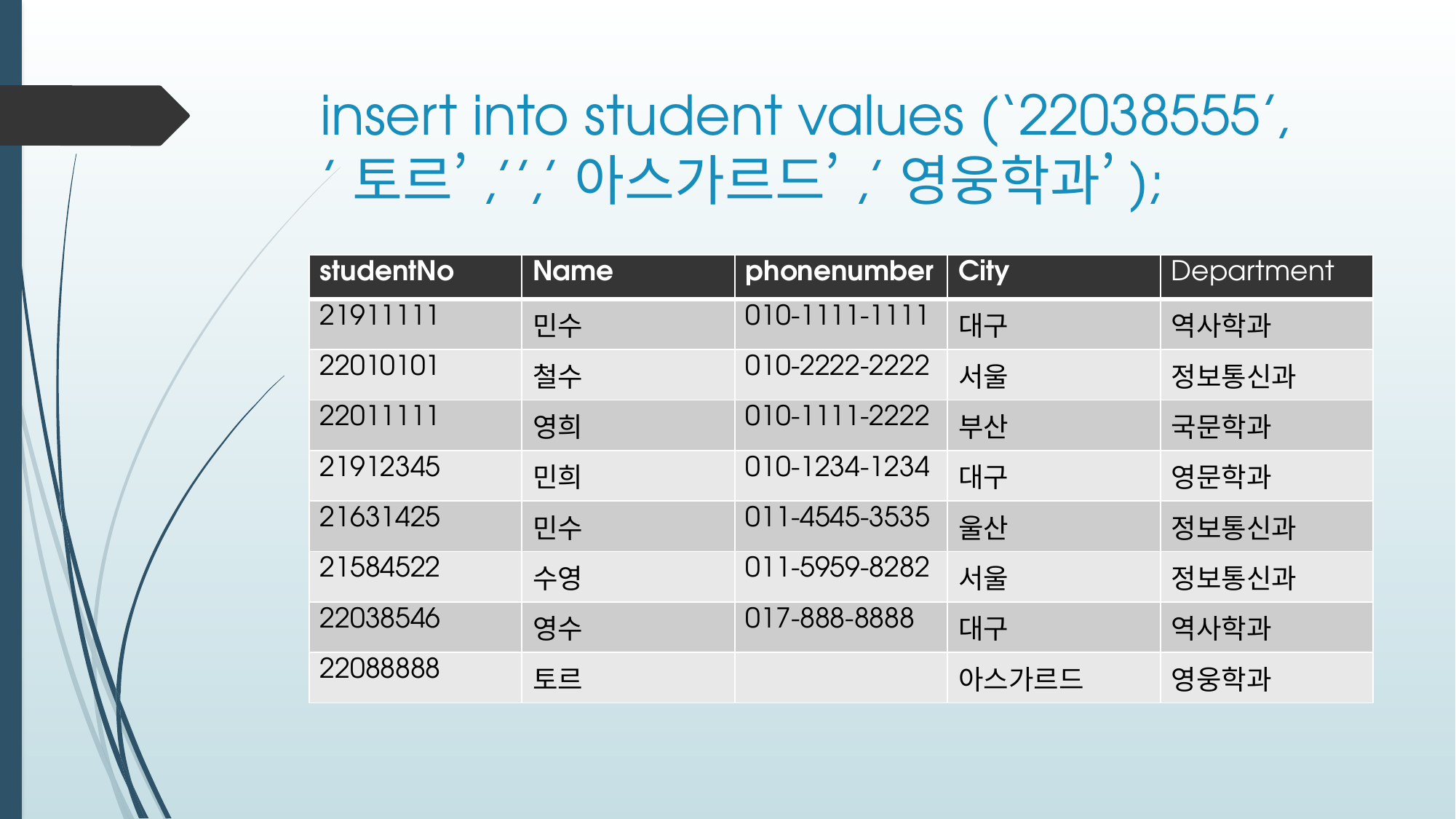

# insert into student values (‘22038555’, ’토르’,’’,’아스가르드’,’영웅학과’);
| studentNo | Name | phonenumber | City | Department |
| --- | --- | --- | --- | --- |
| 21911111 | 민수 | 010-1111-1111 | 대구 | 역사학과 |
| 22010101 | 철수 | 010-2222-2222 | 서울 | 정보통신과 |
| 22011111 | 영희 | 010-1111-2222 | 부산 | 국문학과 |
| 21912345 | 민희 | 010-1234-1234 | 대구 | 영문학과 |
| 21631425 | 민수 | 011-4545-3535 | 울산 | 정보통신과 |
| 21584522 | 수영 | 011-5959-8282 | 서울 | 정보통신과 |
| 22038546 | 영수 | 017-888-8888 | 대구 | 역사학과 |
| 22088888 | 토르 |  | 아스가르드 | 영웅학과 |